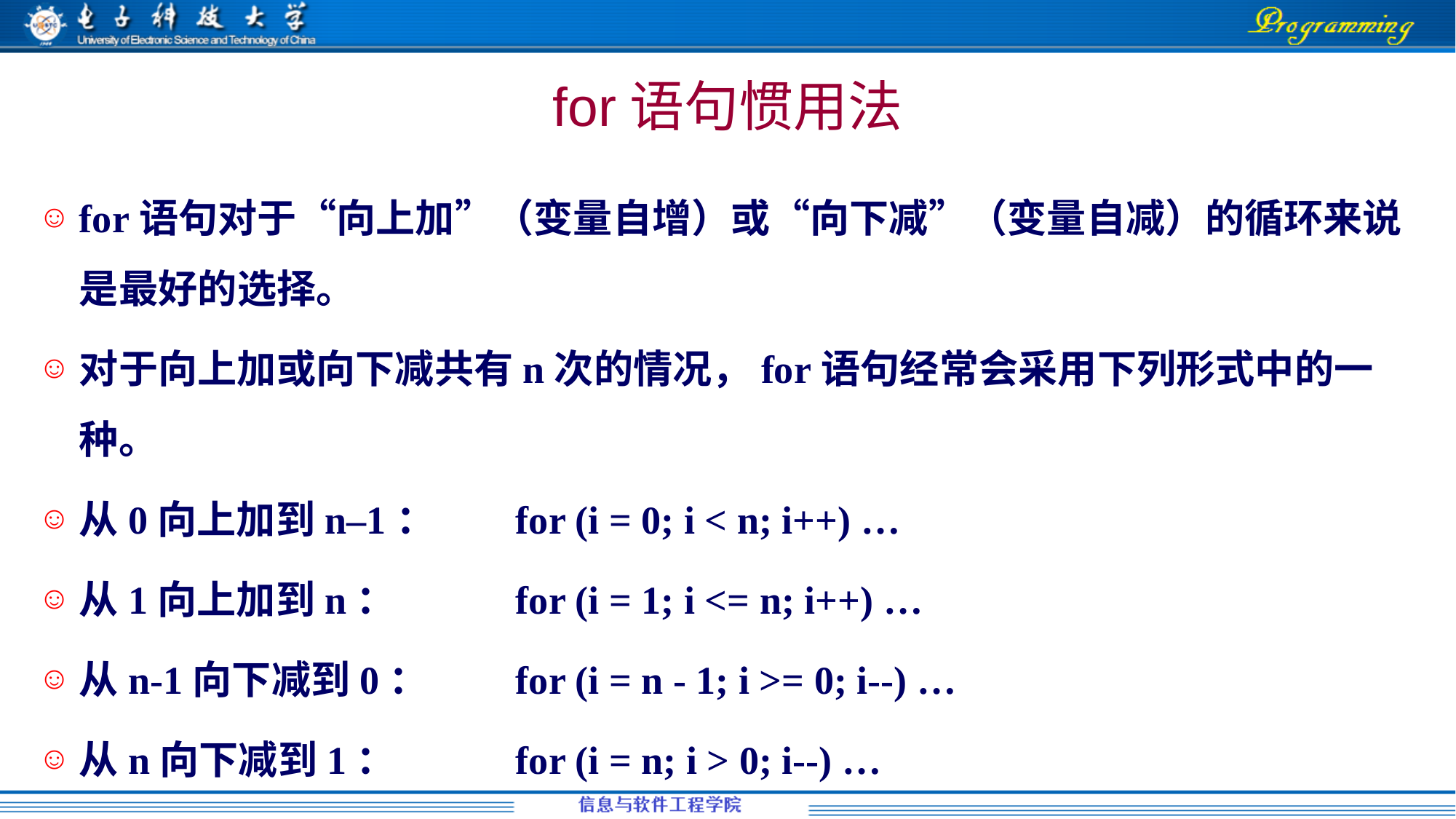

for语句惯用法
for语句对于“向上加”（变量自增）或“向下减”（变量自减）的循环来说是最好的选择。
对于向上加或向下减共有n次的情况，for语句经常会采用下列形式中的一种。
从0向上加到n–1：	for (i = 0; i < n; i++) …
从1向上加到n：		for (i = 1; i <= n; i++) …
从n-1向下减到0：	for (i = n - 1; i >= 0; i--) …
从n向下减到1：		for (i = n; i > 0; i--) …